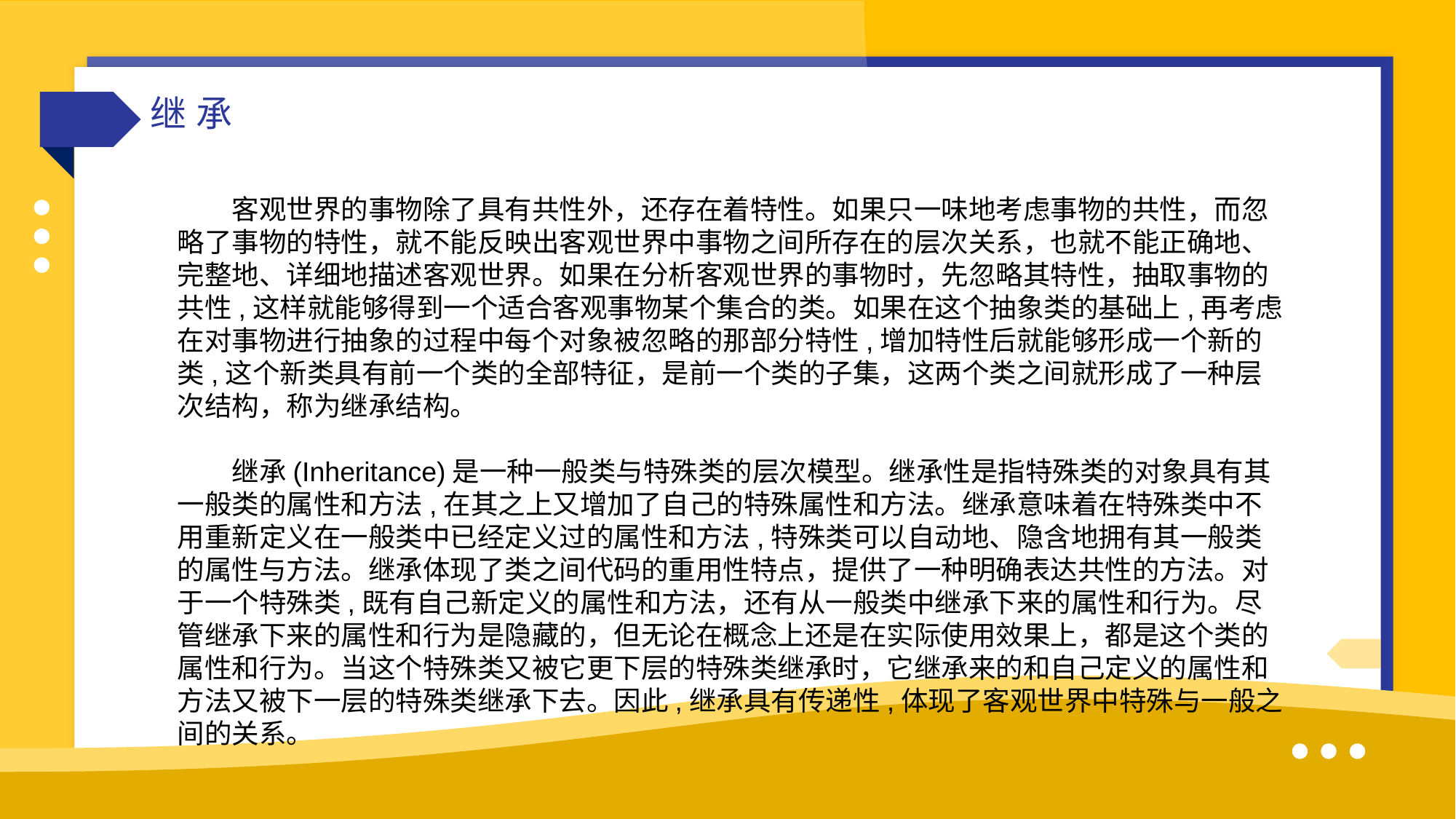

继承
客观世界的事物除了具有共性外，还存在着特性。如果只一味地考虑事物的共性，而忽略了事物的特性，就不能反映出客观世界中事物之间所存在的层次关系，也就不能正确地、完整地、详细地描述客观世界。如果在分析客观世界的事物时，先忽略其特性，抽取事物的共性,这样就能够得到一个适合客观事物某个集合的类。如果在这个抽象类的基础上,再考虑在对事物进行抽象的过程中每个对象被忽略的那部分特性,增加特性后就能够形成一个新的类,这个新类具有前一个类的全部特征，是前一个类的子集，这两个类之间就形成了一种层次结构，称为继承结构。

继承(Inheritance)是一种一般类与特殊类的层次模型。继承性是指特殊类的对象具有其一般类的属性和方法,在其之上又增加了自己的特殊属性和方法。继承意味着在特殊类中不用重新定义在一般类中已经定义过的属性和方法,特殊类可以自动地、隐含地拥有其一般类的属性与方法。继承体现了类之间代码的重用性特点，提供了一种明确表达共性的方法。对于一个特殊类,既有自己新定义的属性和方法，还有从一般类中继承下来的属性和行为。尽管继承下来的属性和行为是隐藏的，但无论在概念上还是在实际使用效果上，都是这个类的属性和行为。当这个特殊类又被它更下层的特殊类继承时，它继承来的和自己定义的属性和方法又被下一层的特殊类继承下去。因此,继承具有传递性,体现了客观世界中特殊与一般之间的关系。